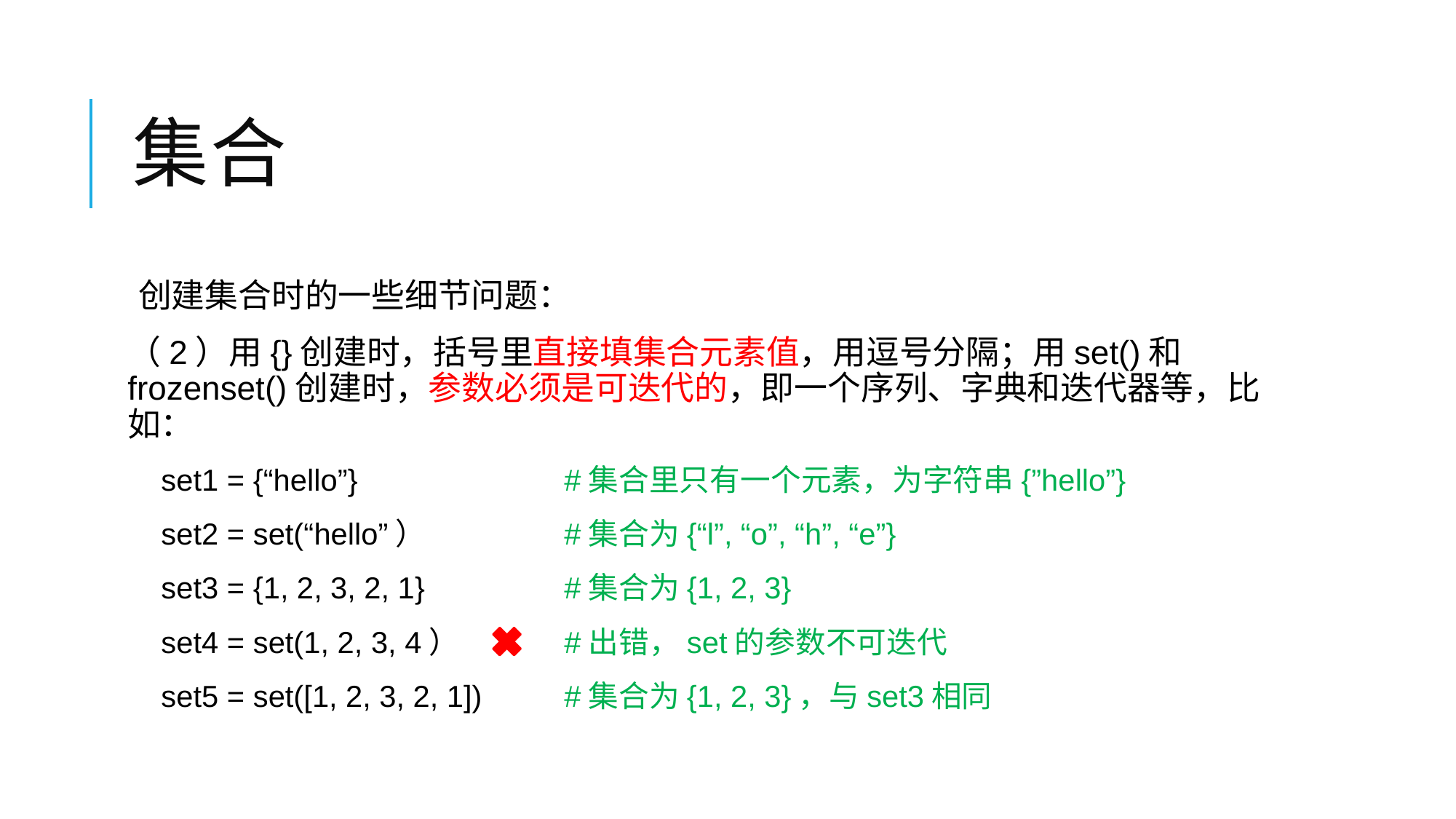

# 集合
创建集合时的一些细节问题：
（2）用{}创建时，括号里直接填集合元素值，用逗号分隔；用set()和frozenset()创建时，参数必须是可迭代的，即一个序列、字典和迭代器等，比如：
    set1 = {“hello”}		#集合里只有一个元素，为字符串{”hello”}
    set2 = set(“hello”）		#集合为{“l”, “o”, “h”, “e”}
    set3 = {1, 2, 3, 2, 1}		#集合为{1, 2, 3}
    set4 = set(1, 2, 3, 4）	#出错，set的参数不可迭代
    set5 = set([1, 2, 3, 2, 1])	#集合为{1, 2, 3}，与set3相同